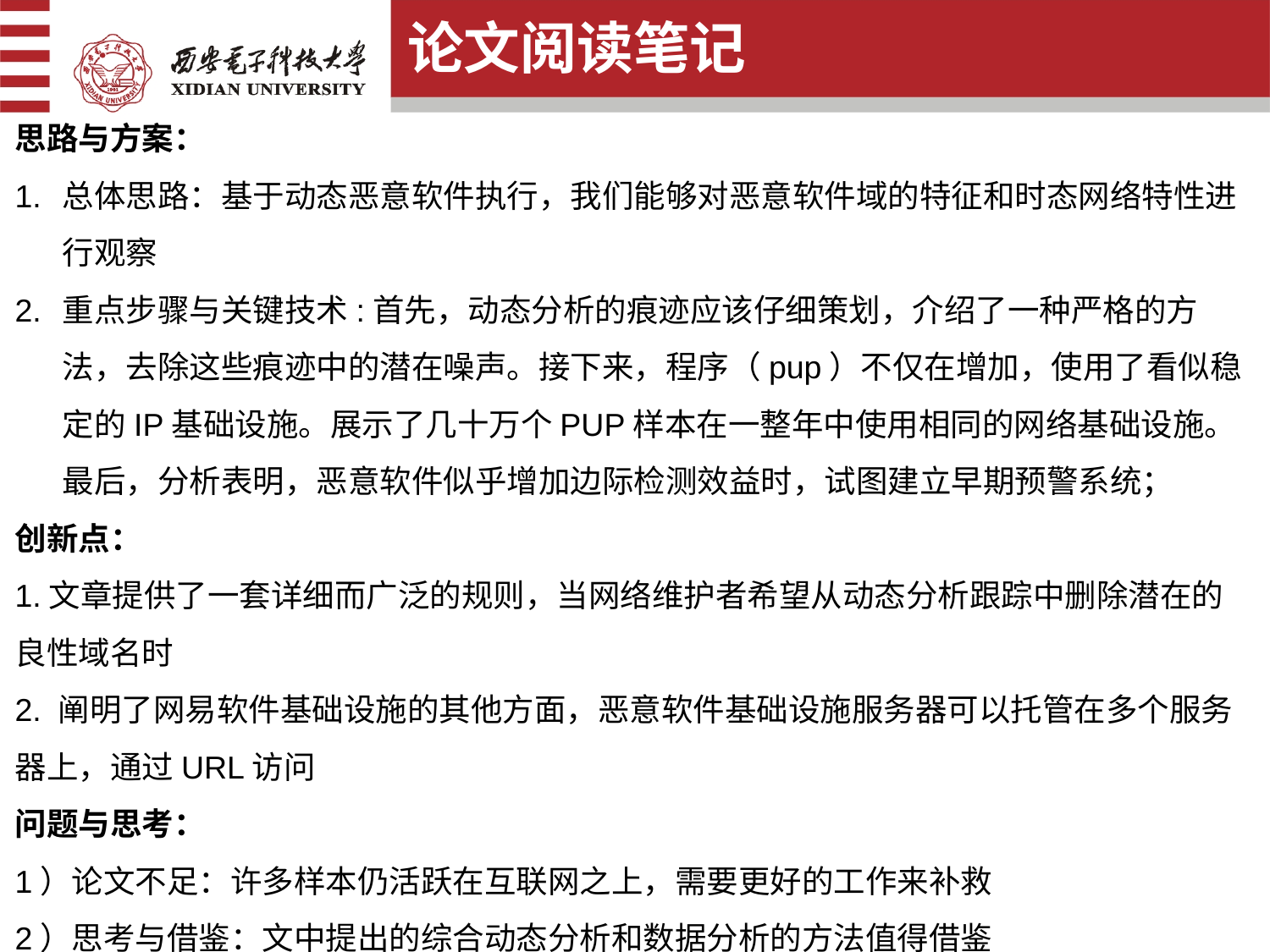

论文阅读笔记
思路与方案：
总体思路：基于动态恶意软件执行，我们能够对恶意软件域的特征和时态网络特性进行观察
重点步骤与关键技术:首先，动态分析的痕迹应该仔细策划，介绍了一种严格的方法，去除这些痕迹中的潜在噪声。接下来，程序（pup）不仅在增加，使用了看似稳定的IP基础设施。展示了几十万个PUP样本在一整年中使用相同的网络基础设施。最后，分析表明，恶意软件似乎增加边际检测效益时，试图建立早期预警系统；
创新点：
1.文章提供了一套详细而广泛的规则，当网络维护者希望从动态分析跟踪中删除潜在的良性域名时
2. 阐明了网易软件基础设施的其他方面，恶意软件基础设施服务器可以托管在多个服务器上，通过URL访问
问题与思考：
1）论文不足：许多样本仍活跃在互联网之上，需要更好的工作来补救
2）思考与借鉴：文中提出的综合动态分析和数据分析的方法值得借鉴